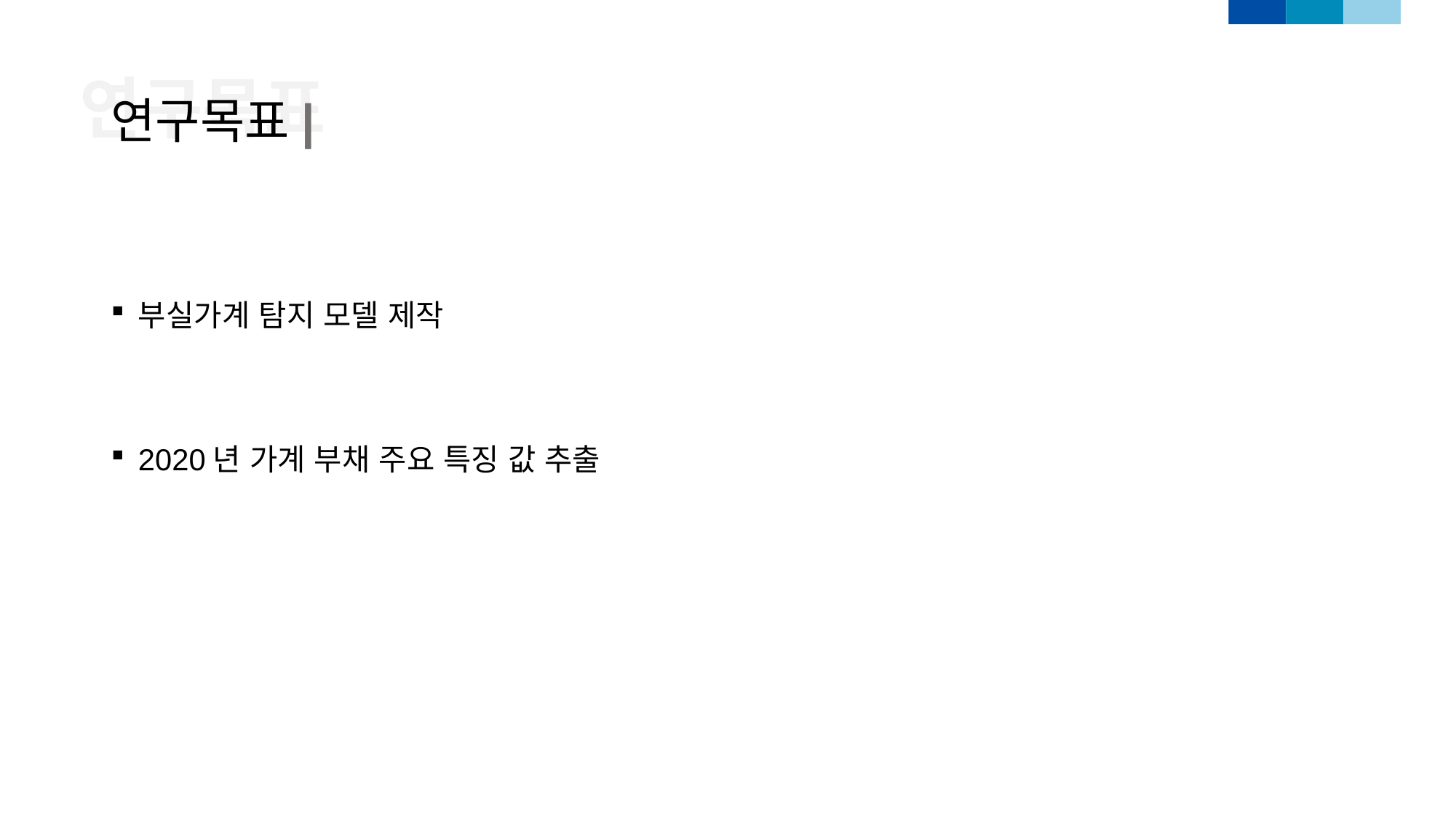

연구목표|
연구목표

부실가계 탐지 모델 제작

2020년 가계 부채 주요 특징 값 추출